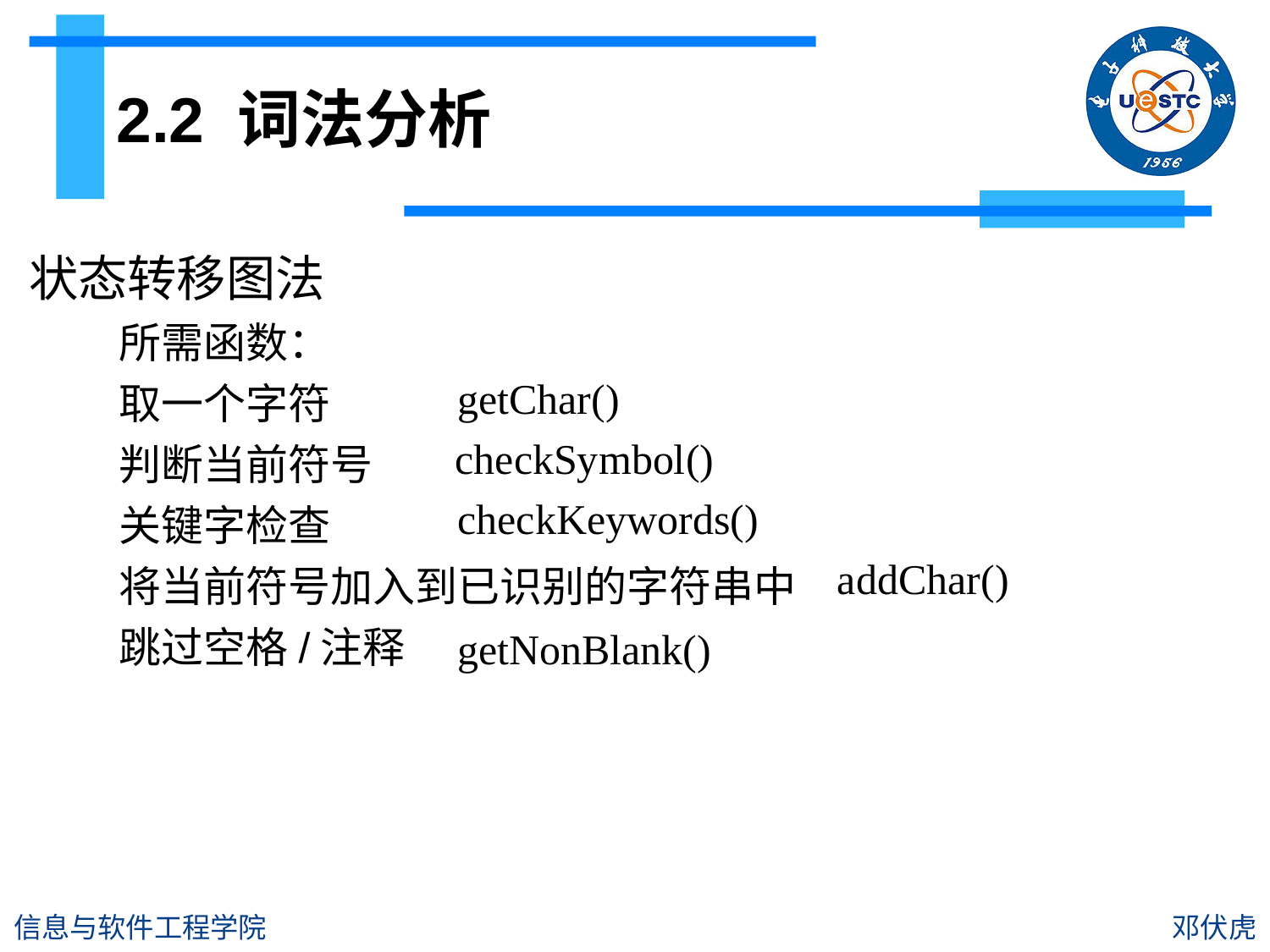

# 2.2 词法分析
状态转移图法
所需函数：
取一个字符
判断当前符号
关键字检查
将当前符号加入到已识别的字符串中
跳过空格/注释
getChar()
checkSymbol()
checkKeywords()
addChar()
getNonBlank()
17
信息与软件工程学院
邓伏虎